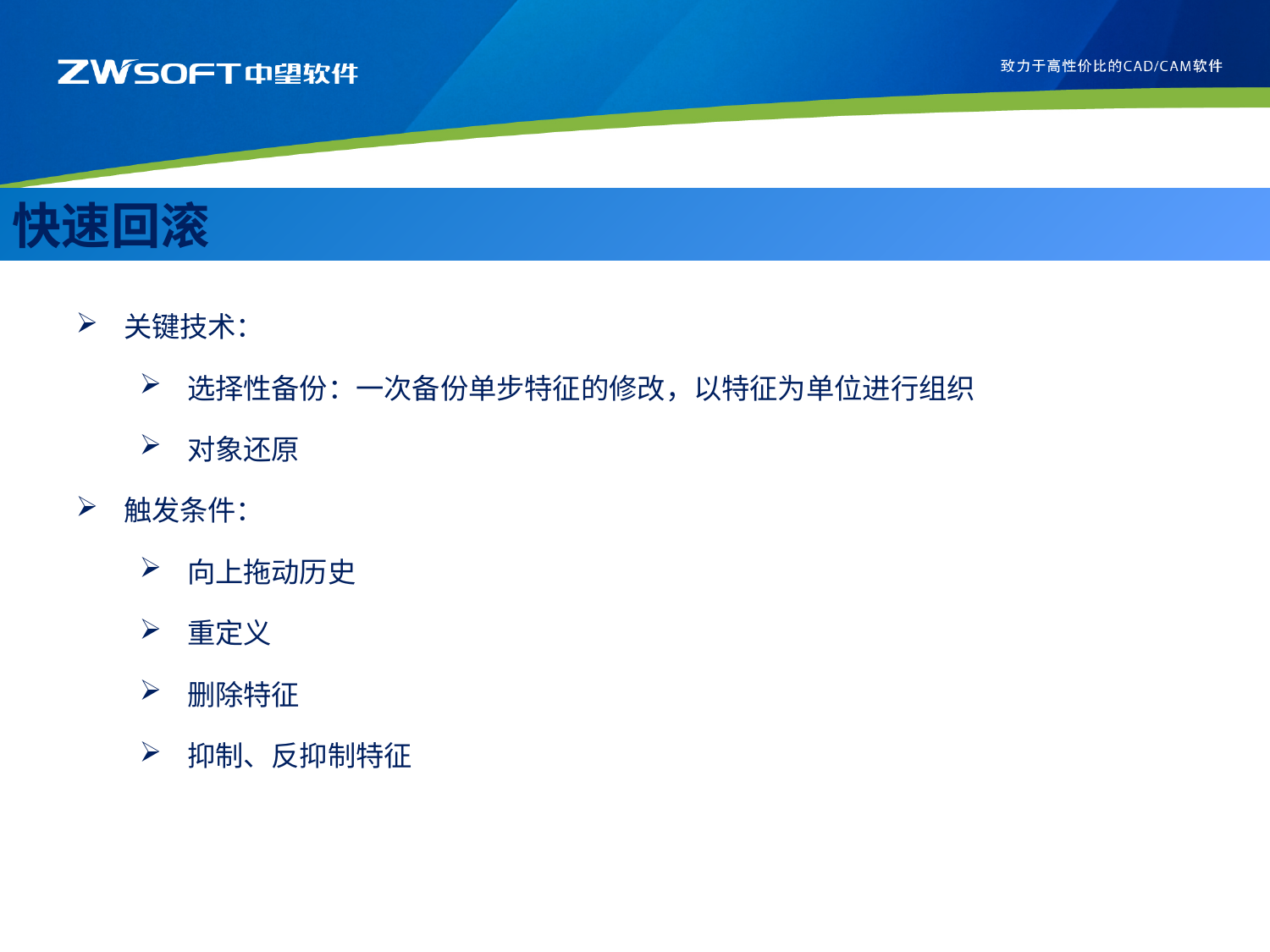

快速回滚
关键技术：
选择性备份：一次备份单步特征的修改，以特征为单位进行组织
对象还原
触发条件：
向上拖动历史
重定义
删除特征
抑制、反抑制特征